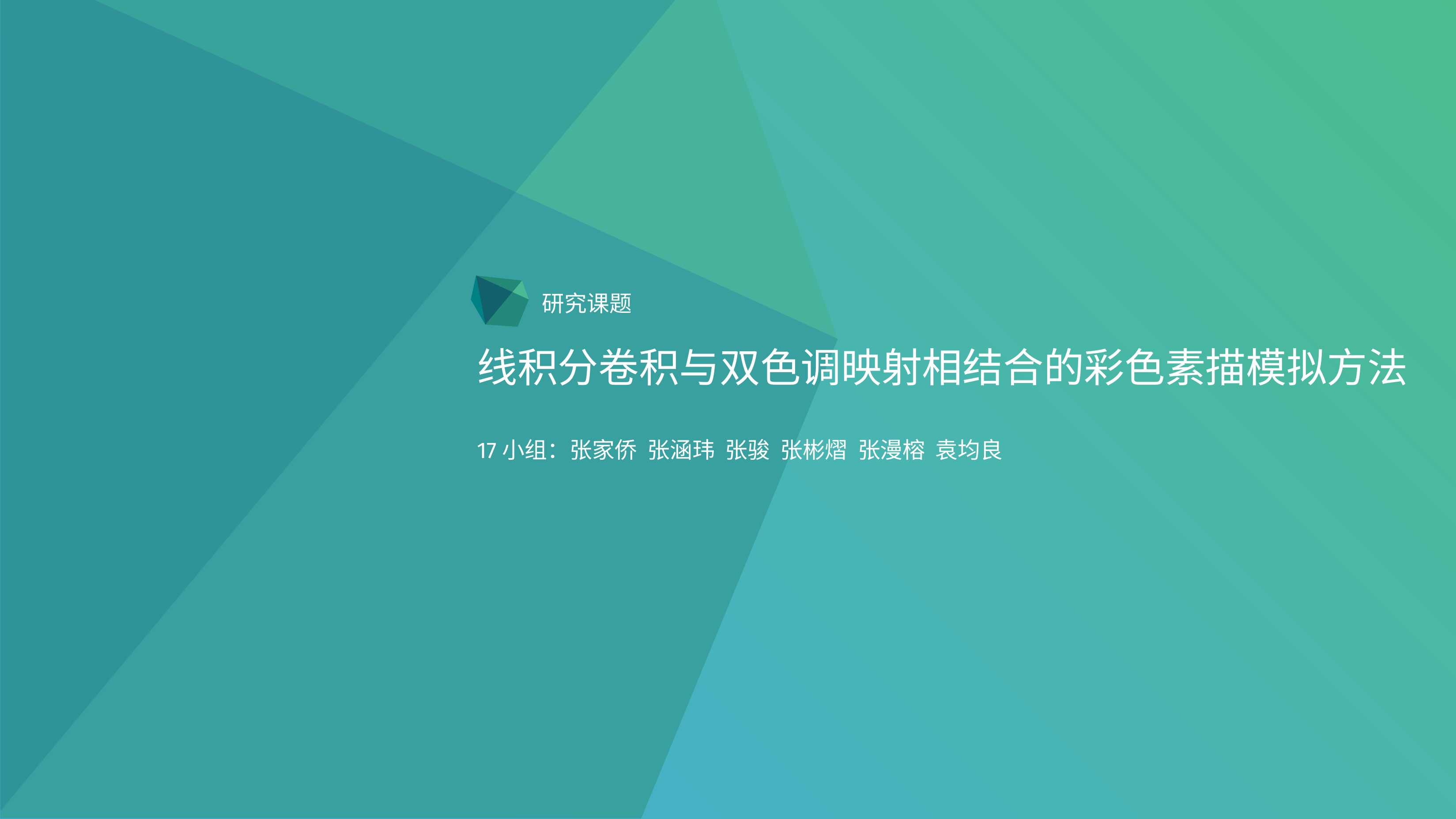

研究课题
线积分卷积与双色调映射相结合的彩色素描模拟方法
17小组：张家侨  张涵玮  张骏  张彬熠  张漫榕  袁均良